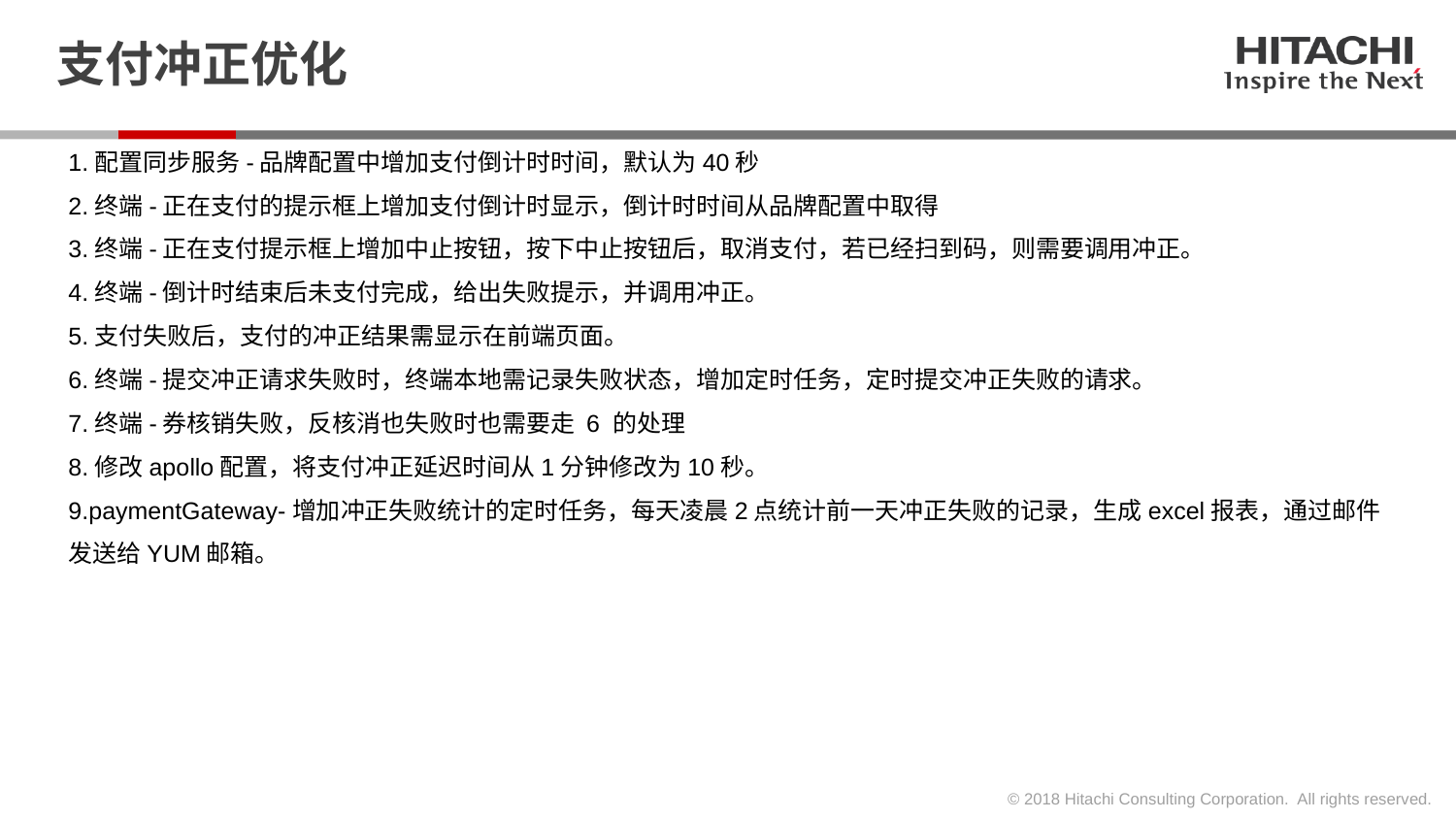

# 支付冲正优化
1.配置同步服务-品牌配置中增加支付倒计时时间，默认为40秒
2.终端-正在支付的提示框上增加支付倒计时显示，倒计时时间从品牌配置中取得
3.终端-正在支付提示框上增加中止按钮，按下中止按钮后，取消支付，若已经扫到码，则需要调用冲正。
4.终端-倒计时结束后未支付完成，给出失败提示，并调用冲正。
5.支付失败后，支付的冲正结果需显示在前端页面。
6.终端-提交冲正请求失败时，终端本地需记录失败状态，增加定时任务，定时提交冲正失败的请求。
7.终端-券核销失败，反核消也失败时也需要走 6 的处理
8.修改apollo配置，将支付冲正延迟时间从1分钟修改为10秒。
9.paymentGateway-增加冲正失败统计的定时任务，每天凌晨2点统计前一天冲正失败的记录，生成excel报表，通过邮件发送给YUM邮箱。